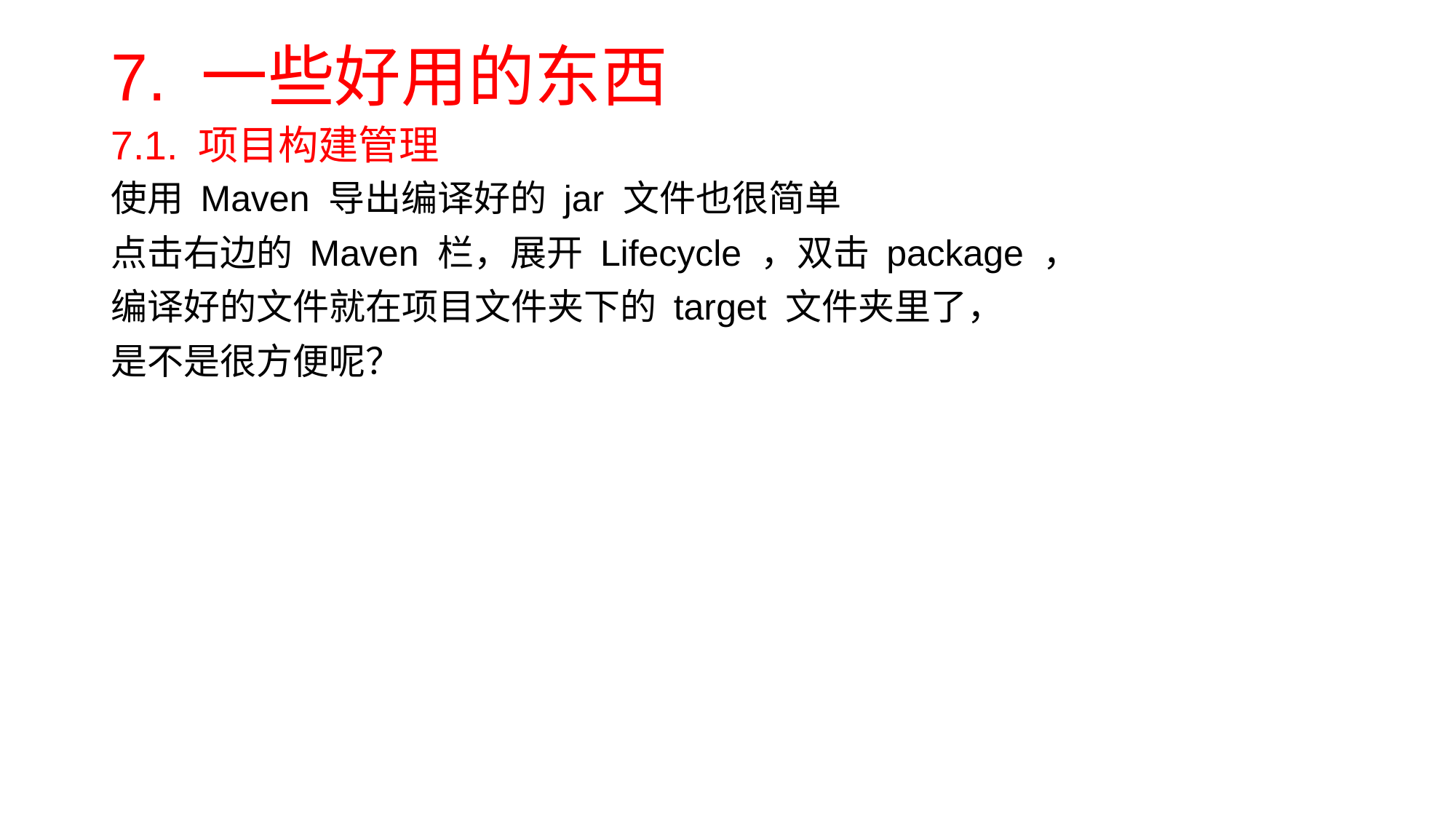

# 7. 一些好用的东西
7.1. 项目构建管理
使用 Maven 导出编译好的 jar 文件也很简单
点击右边的 Maven 栏，展开 Lifecycle ，双击 package ，
编译好的文件就在项目文件夹下的 target 文件夹里了，
是不是很方便呢？